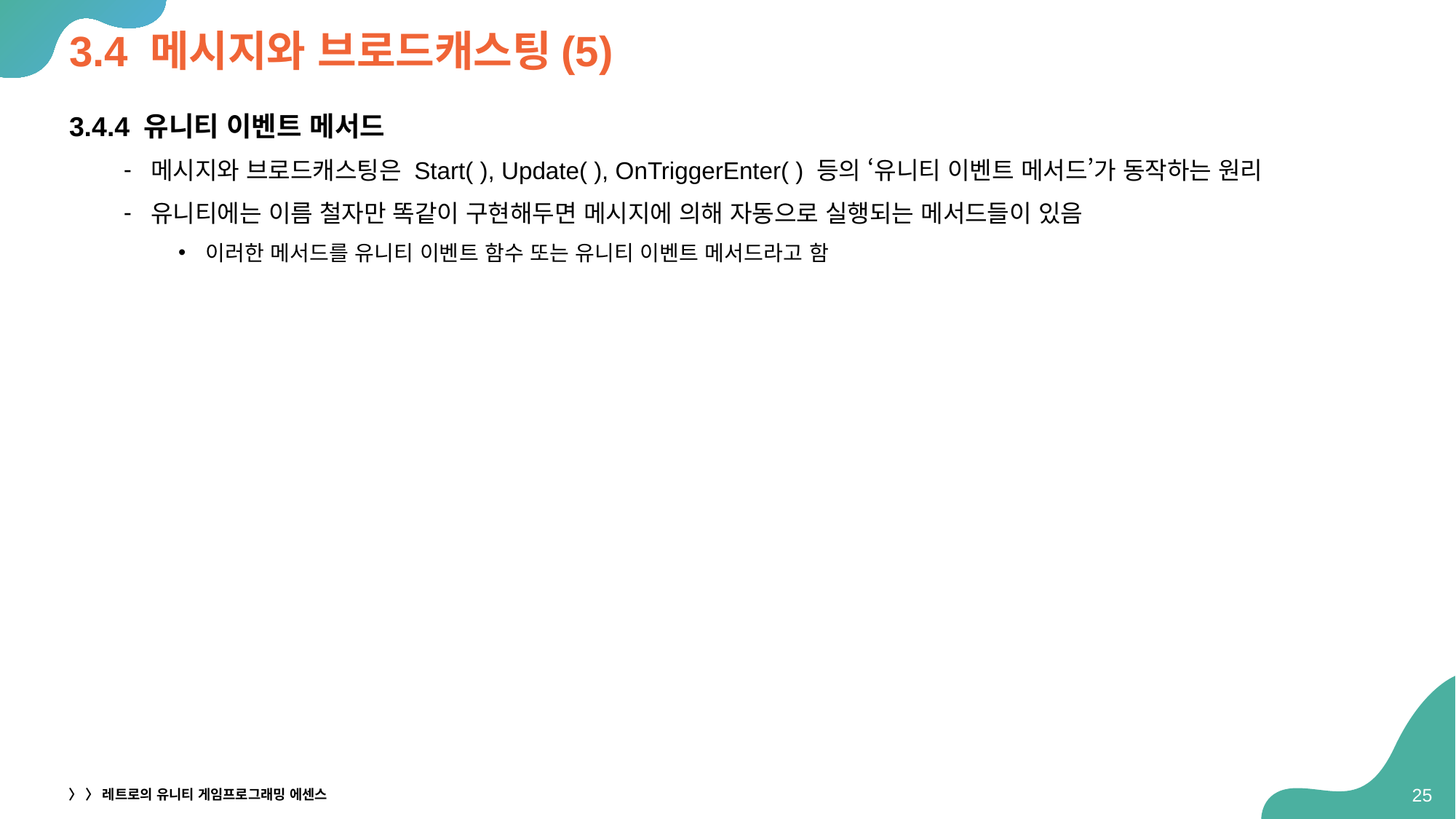

# 3.4 메시지와 브로드캐스팅(5)
3.4.4 유니티 이벤트 메서드
메시지와 브로드캐스팅은 Start( ), Update( ), OnTriggerEnter( ) 등의 ‘유니티 이벤트 메서드’가 동작하는 원리
유니티에는 이름 철자만 똑같이 구현해두면 메시지에 의해 자동으로 실행되는 메서드들이 있음
이러한 메서드를 유니티 이벤트 함수 또는 유니티 이벤트 메서드라고 함

25